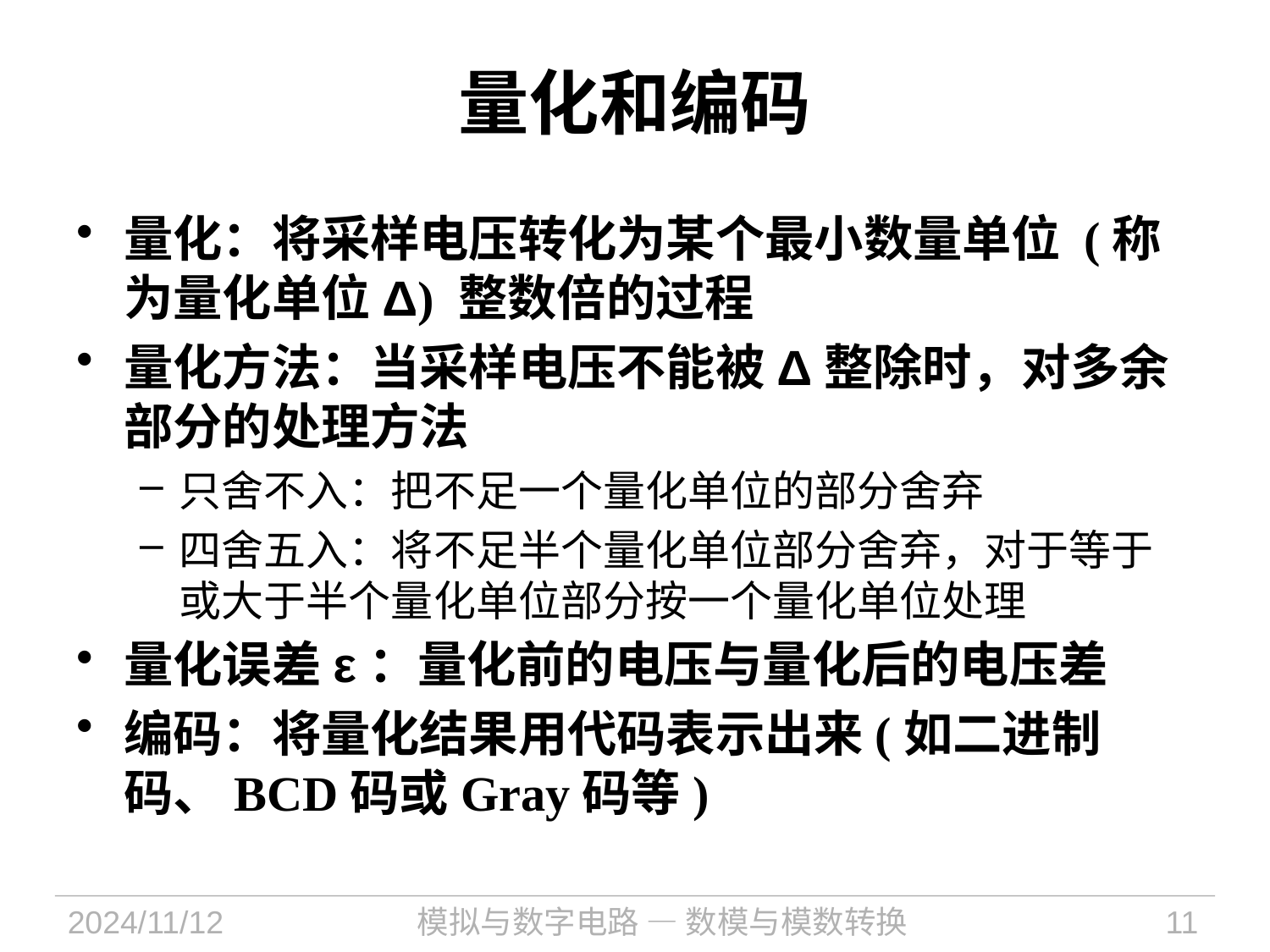

# 量化和编码
量化：将采样电压转化为某个最小数量单位 (称为量化单位Δ) 整数倍的过程
量化方法：当采样电压不能被Δ整除时，对多余部分的处理方法
只舍不入：把不足一个量化单位的部分舍弃
四舍五入：将不足半个量化单位部分舍弃，对于等于或大于半个量化单位部分按一个量化单位处理
量化误差ε：量化前的电压与量化后的电压差
编码：将量化结果用代码表示出来(如二进制码、BCD码或Gray码等)
2024/11/12
模拟与数字电路 — 数模与模数转换
11